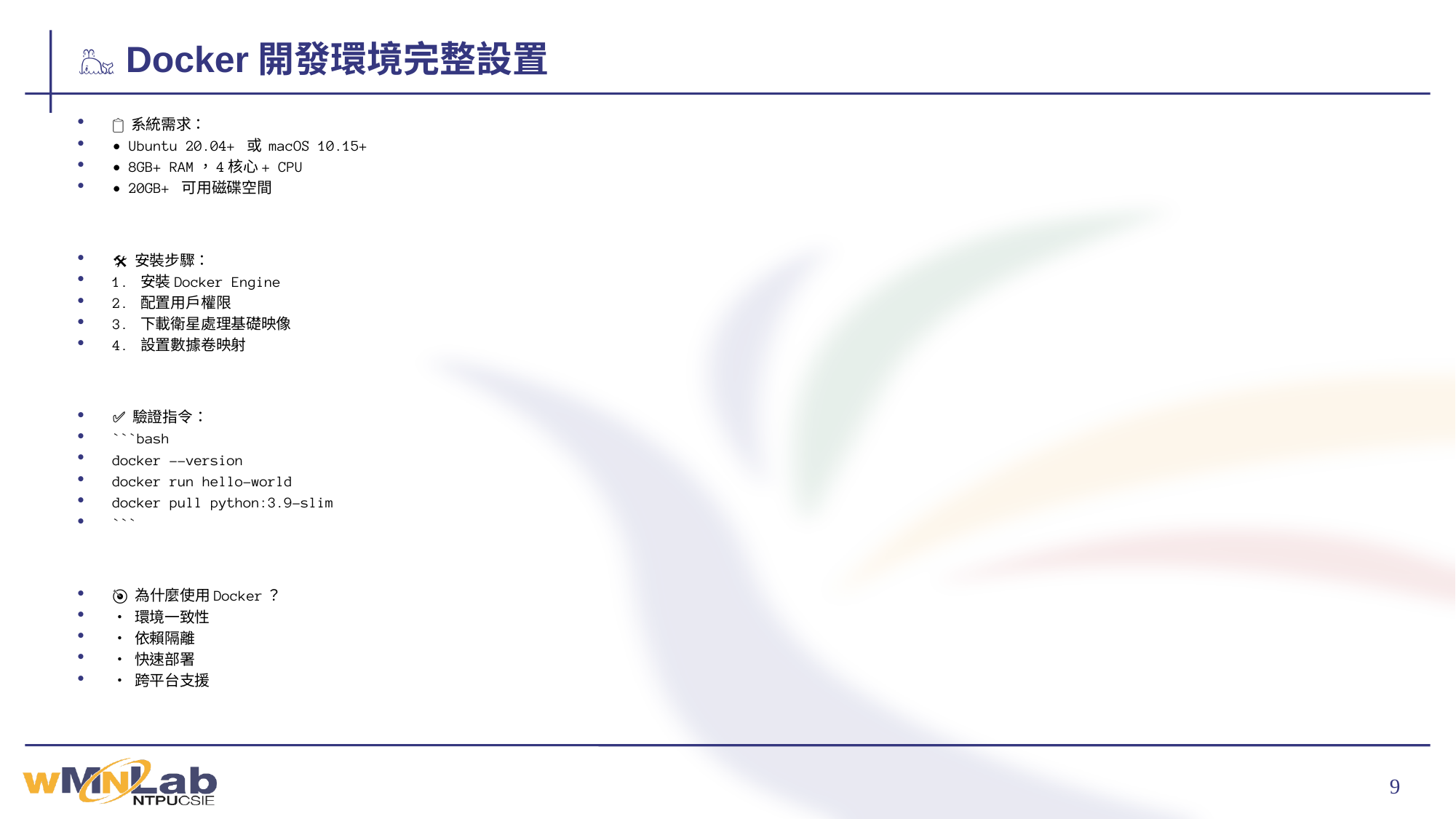

# 🐳 Docker開發環境完整設置
📋 系統需求：
• Ubuntu 20.04+ 或 macOS 10.15+
• 8GB+ RAM，4核心+ CPU
• 20GB+ 可用磁碟空間

🛠️ 安裝步驟：
1. 安裝Docker Engine
2. 配置用戶權限
3. 下載衛星處理基礎映像
4. 設置數據卷映射

✅ 驗證指令：
```bash
docker --version
docker run hello-world
docker pull python:3.9-slim
```

🎯 為什麼使用Docker？
• 環境一致性
• 依賴隔離
• 快速部署
• 跨平台支援